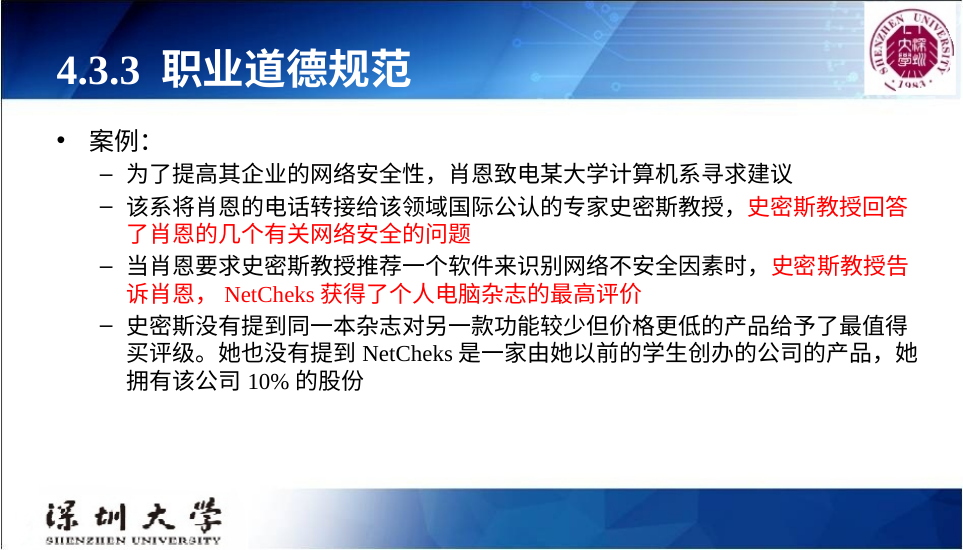

# 4.3.3 职业道德规范
案例：
为了提高其企业的网络安全性，肖恩致电某大学计算机系寻求建议
该系将肖恩的电话转接给该领域国际公认的专家史密斯教授，史密斯教授回答了肖恩的几个有关网络安全的问题
当肖恩要求史密斯教授推荐一个软件来识别网络不安全因素时，史密斯教授告诉肖恩，NetCheks获得了个人电脑杂志的最高评价
史密斯没有提到同一本杂志对另一款功能较少但价格更低的产品给予了最值得买评级。她也没有提到NetCheks是一家由她以前的学生创办的公司的产品，她拥有该公司10%的股份
41